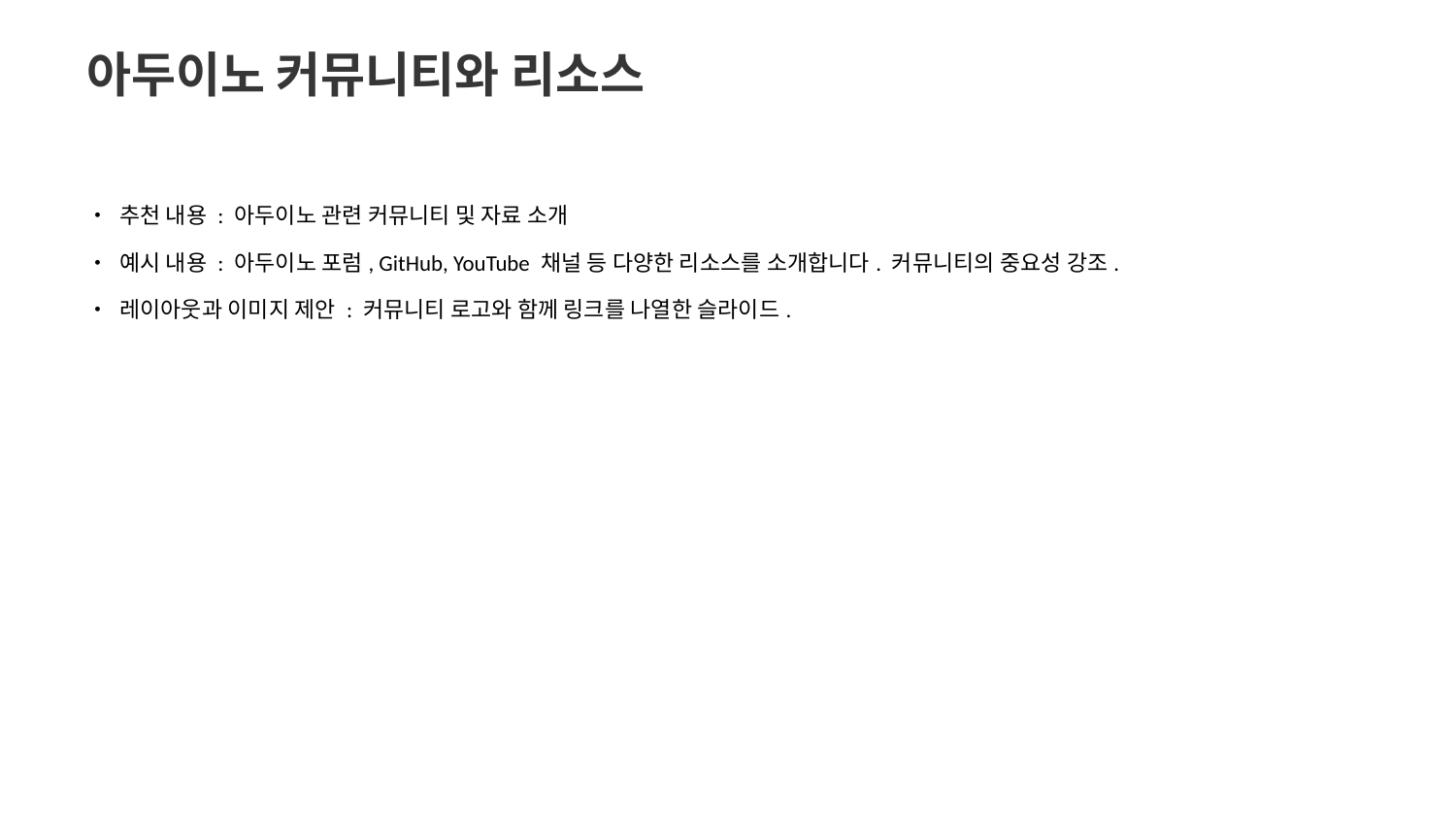

아두이노 커뮤니티와 리소스
• 추천 내용 : 아두이노 관련 커뮤니티 및 자료 소개
• 예시 내용 : 아두이노 포럼, GitHub, YouTube 채널 등 다양한 리소스를 소개합니다. 커뮤니티의 중요성 강조.
• 레이아웃과 이미지 제안 : 커뮤니티 로고와 함께 링크를 나열한 슬라이드.